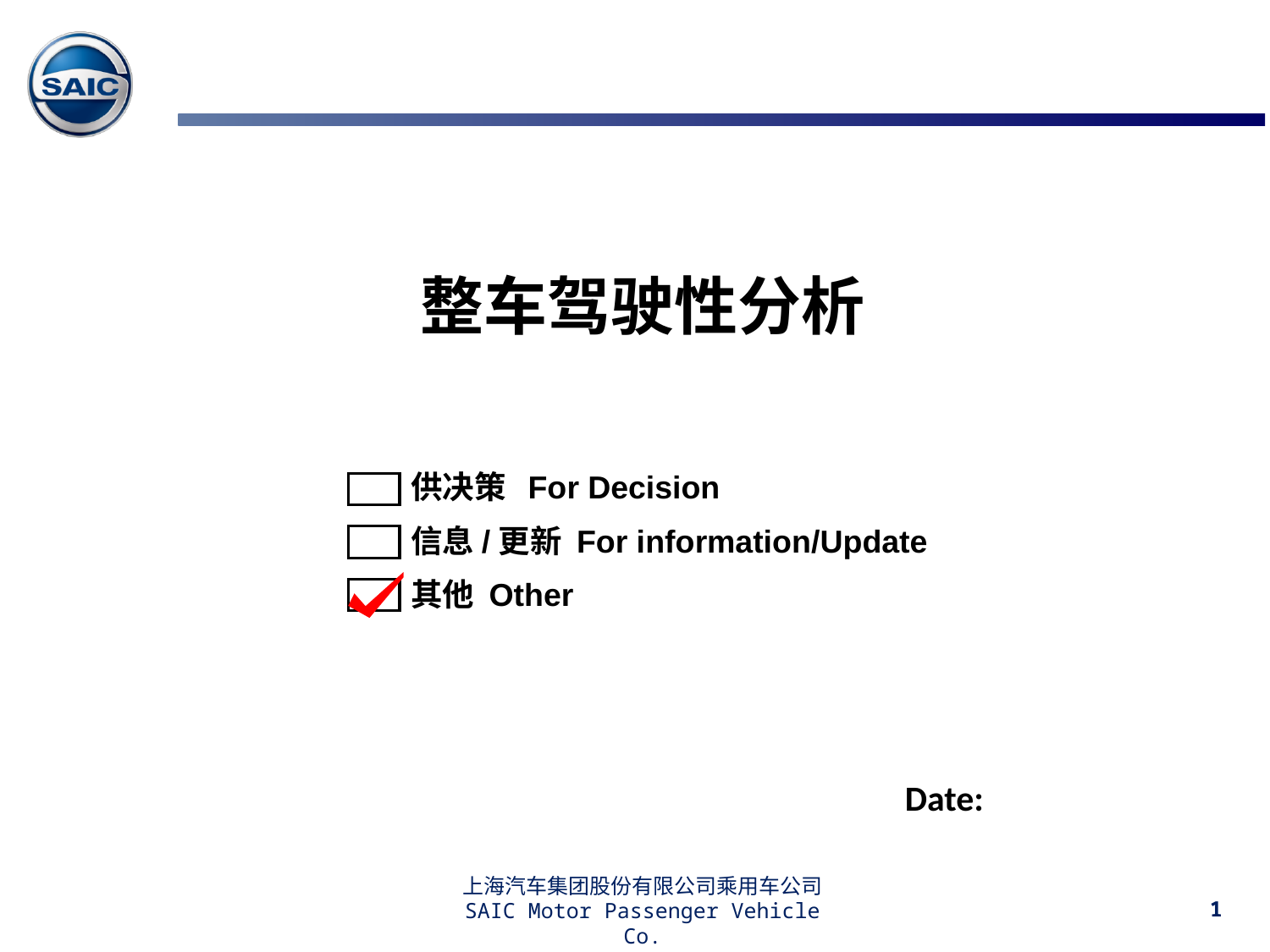

整车驾驶性分析
供决策  For Decision
信息/更新 For information/Update
其他 Other

Date:
上海汽车集团股份有限公司乘用车公司
SAIC Motor Passenger Vehicle Co.
1